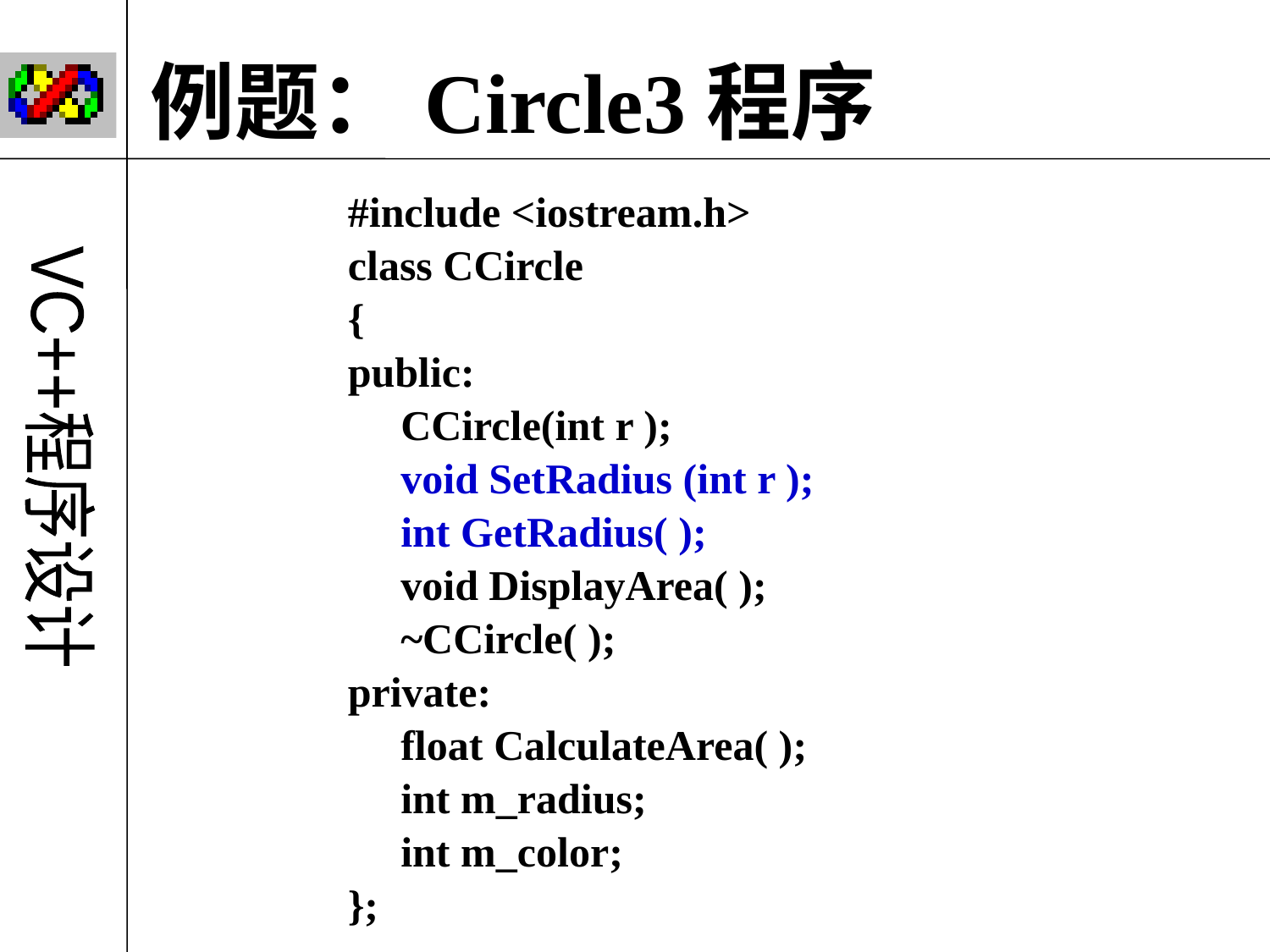

例题：Circle3程序
#include <iostream.h>
class CCircle
{
public:
     CCircle(int r );
     void SetRadius (int r );
     int GetRadius( );
     void DisplayArea( );
     ~CCircle( );
private:
     float CalculateArea( );
     int m_radius;
     int m_color;
};